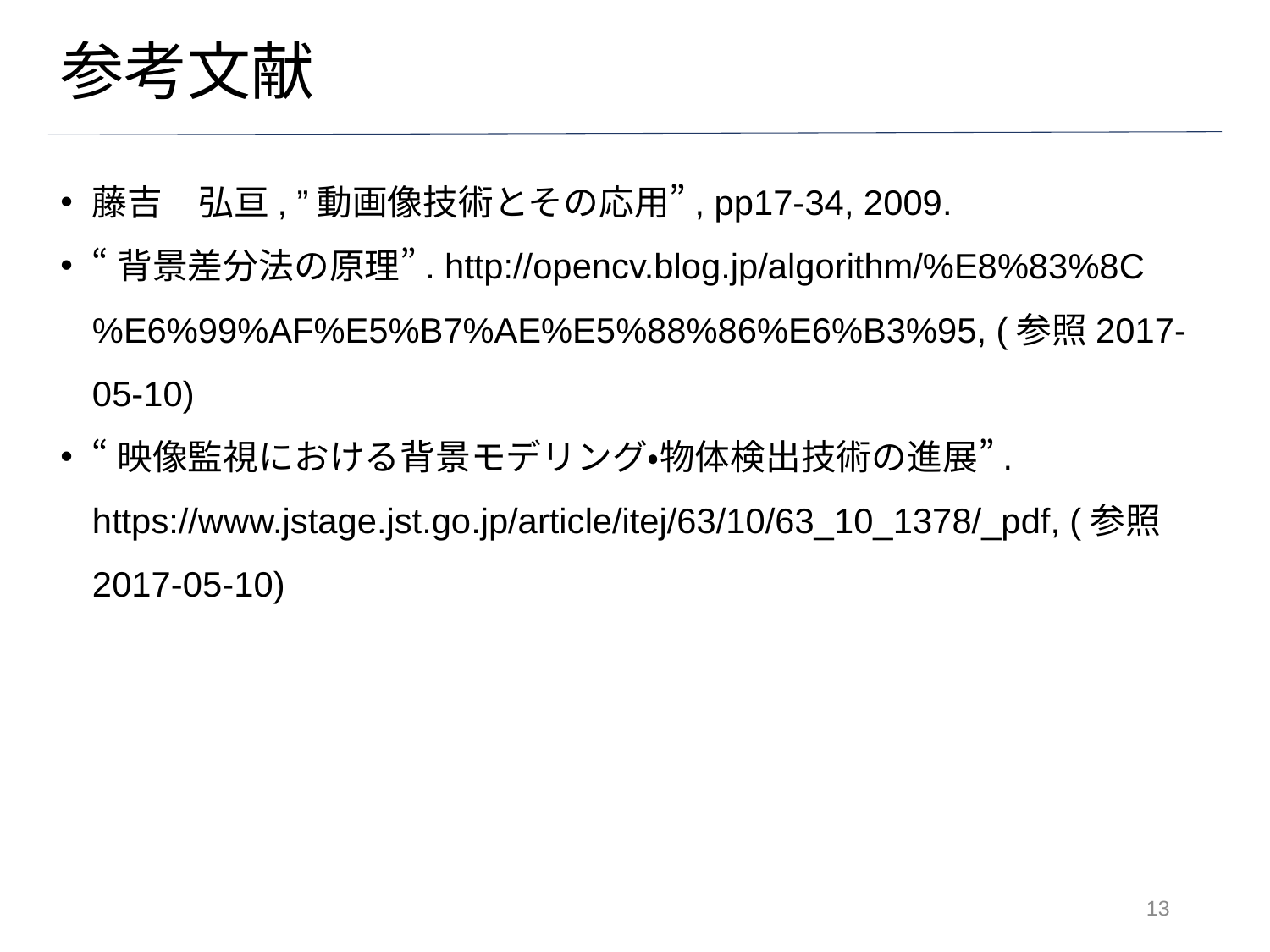

# 参考文献
藤吉　弘亘, ”動画像技術とその応用”, pp17-34, 2009.
“背景差分法の原理”. http://opencv.blog.jp/algorithm/%E8%83%8C%E6%99%AF%E5%B7%AE%E5%88%86%E6%B3%95, (参照2017-05-10)
“映像監視における背景モデリング・物体検出技術の進展”. https://www.jstage.jst.go.jp/article/itej/63/10/63_10_1378/_pdf, (参照2017-05-10)

13